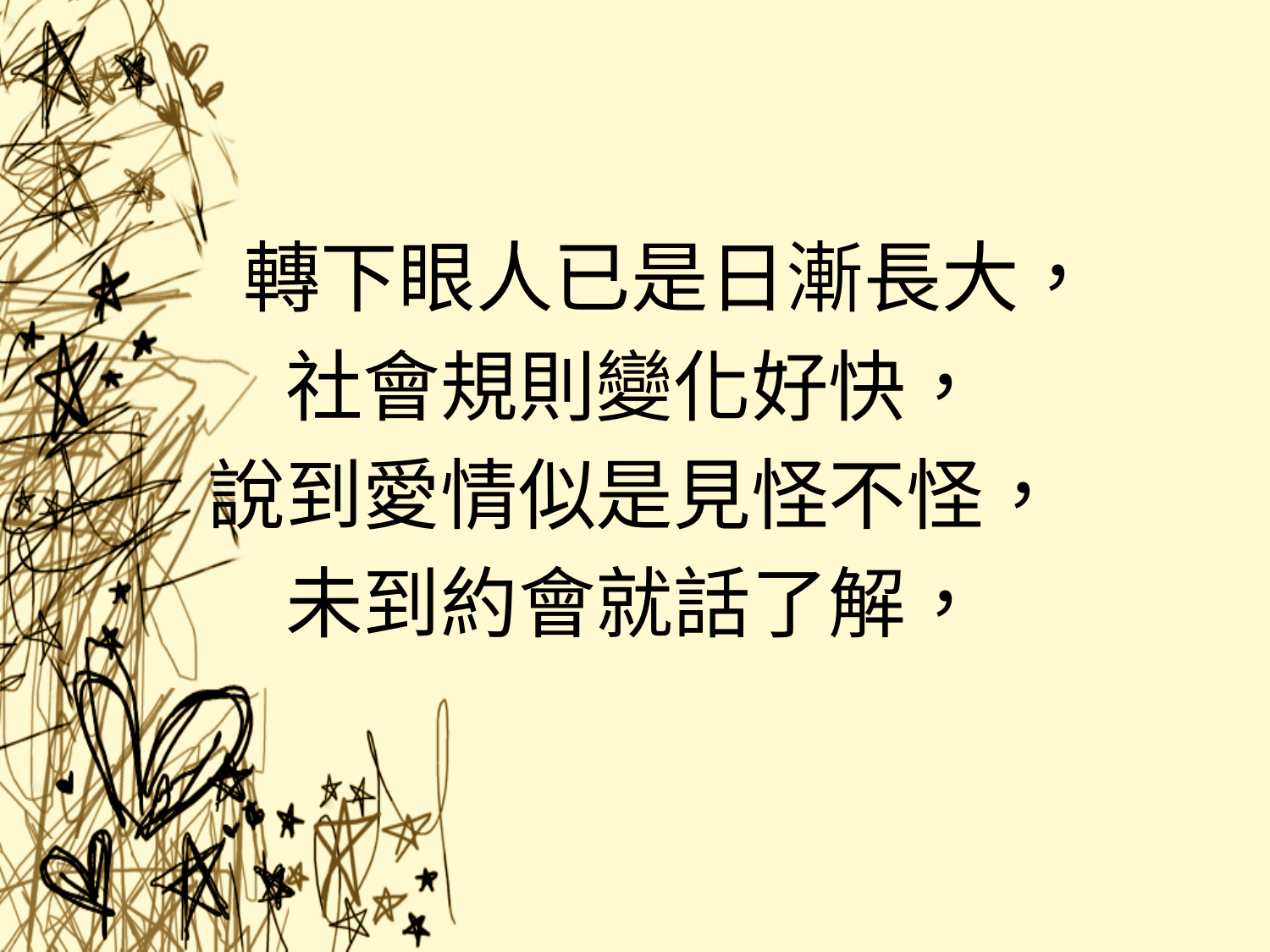

#
   轉下眼人已是日漸長大，
社會規則變化好快，
說到愛情似是見怪不怪，
未到約會就話了解，